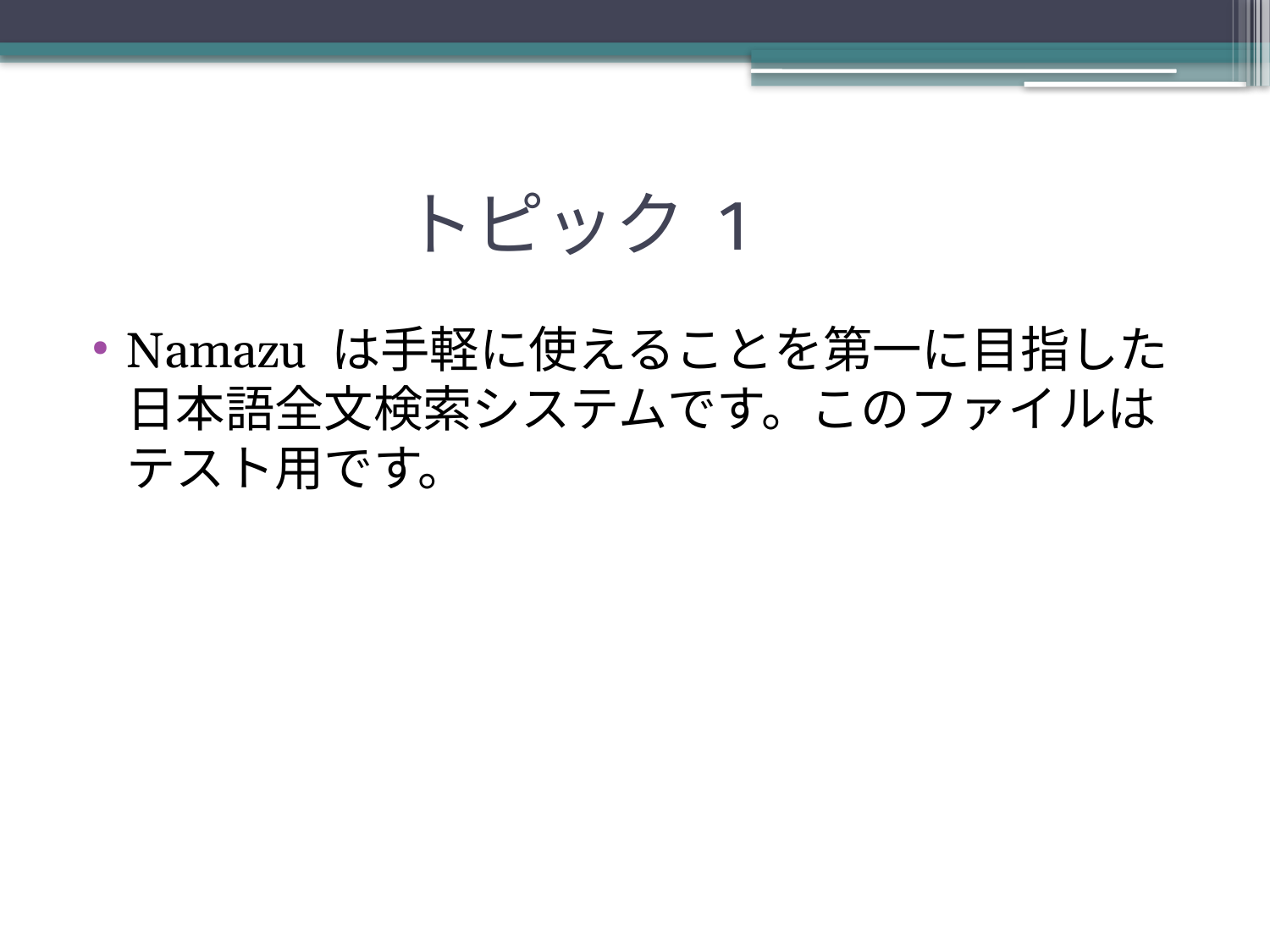

# トピック 1
Namazu は手軽に使えることを第一に目指した日本語全文検索システムです。このファイルはテスト用です。